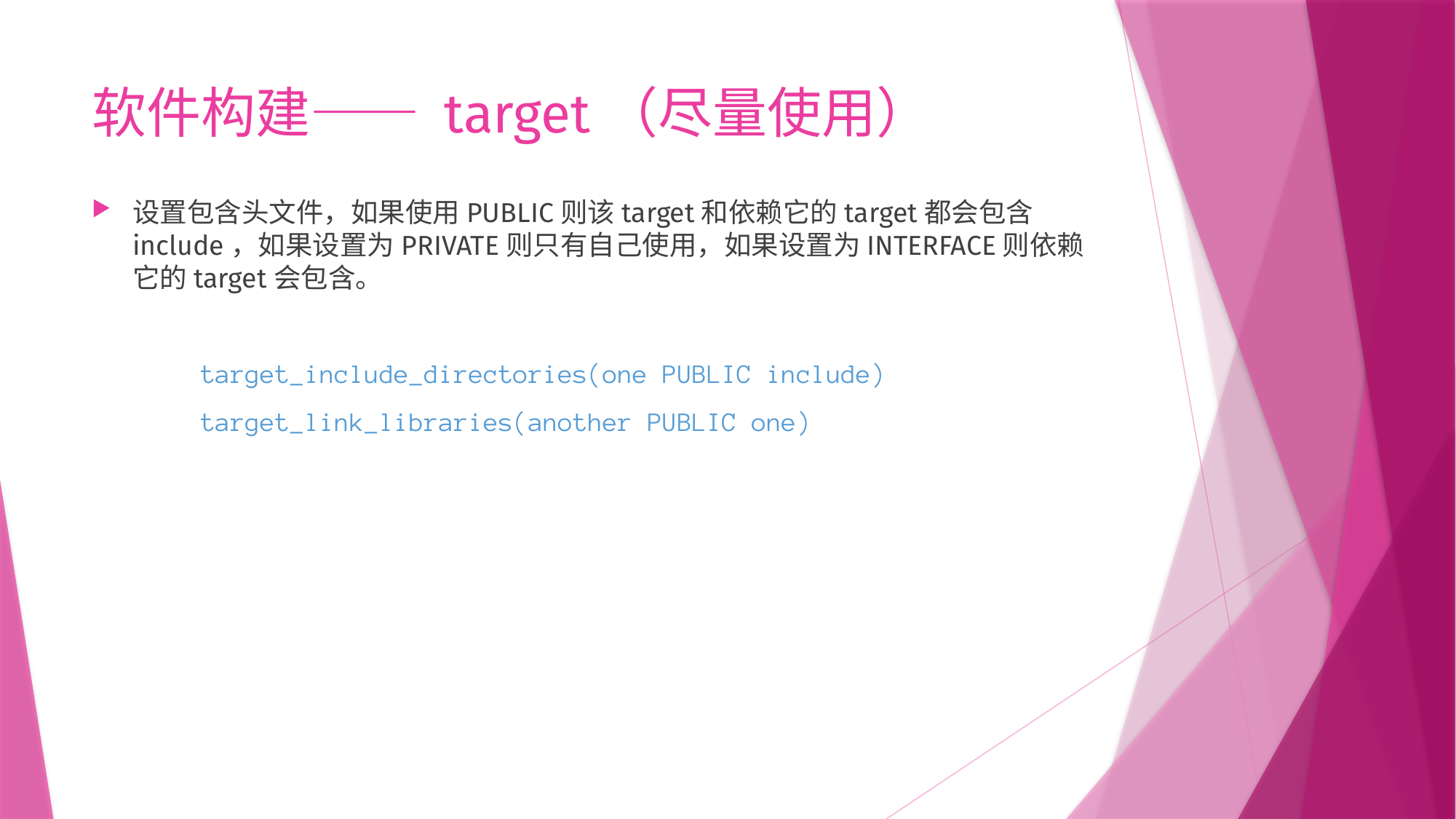

# 软件构建—— target（尽量使用）
设置包含头文件，如果使用PUBLIC则该target和依赖它的target都会包含include，如果设置为PRIVATE则只有自己使用，如果设置为INTERFACE则依赖它的target会包含。

	target_include_directories(one PUBLIC include)
	target_link_libraries(another PUBLIC one)